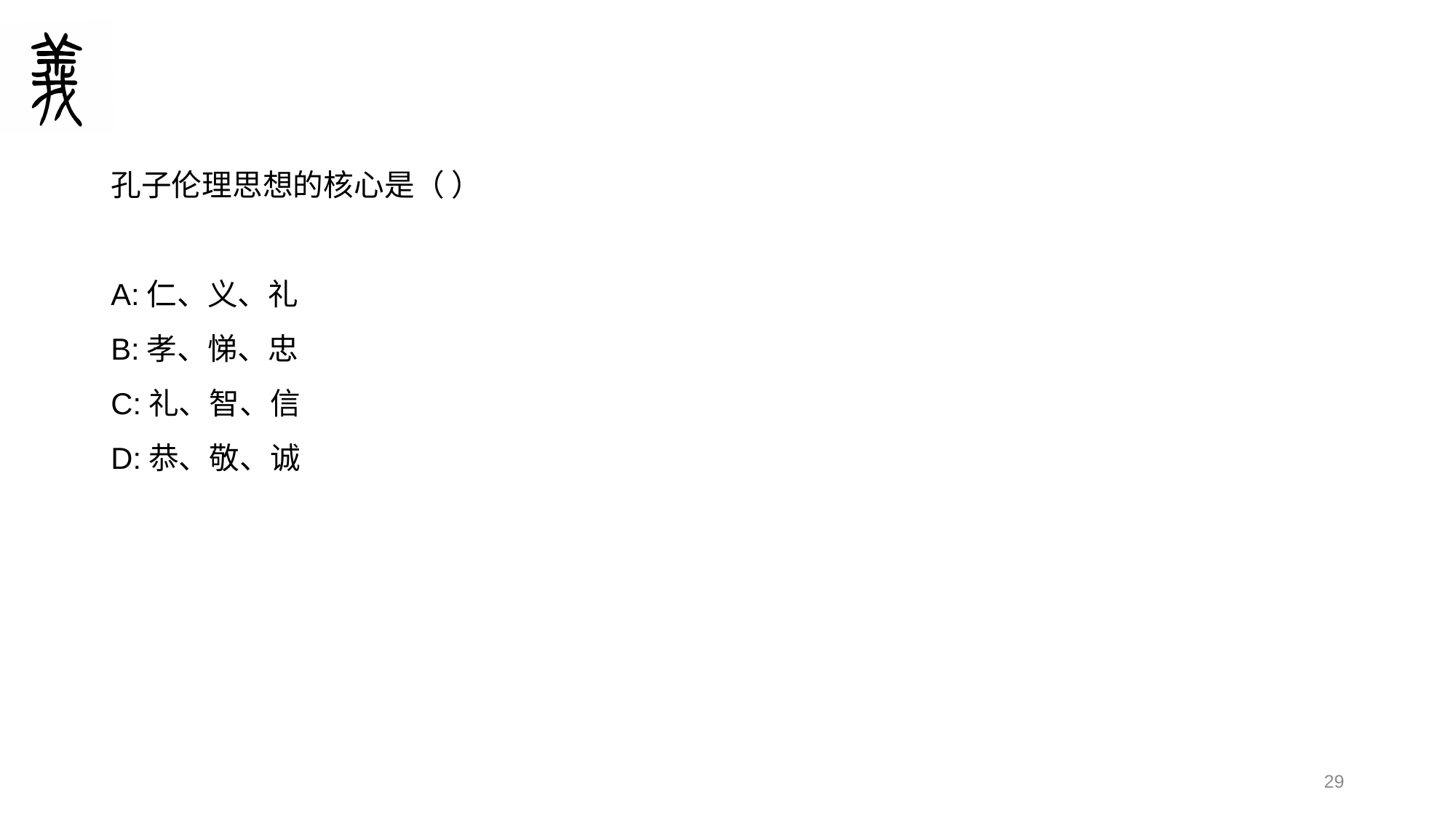

#
孔子伦理思想的核心是（ ）

A:仁、义、礼
B:孝、悌、忠
C:礼、智、信
D:恭、敬、诚

29